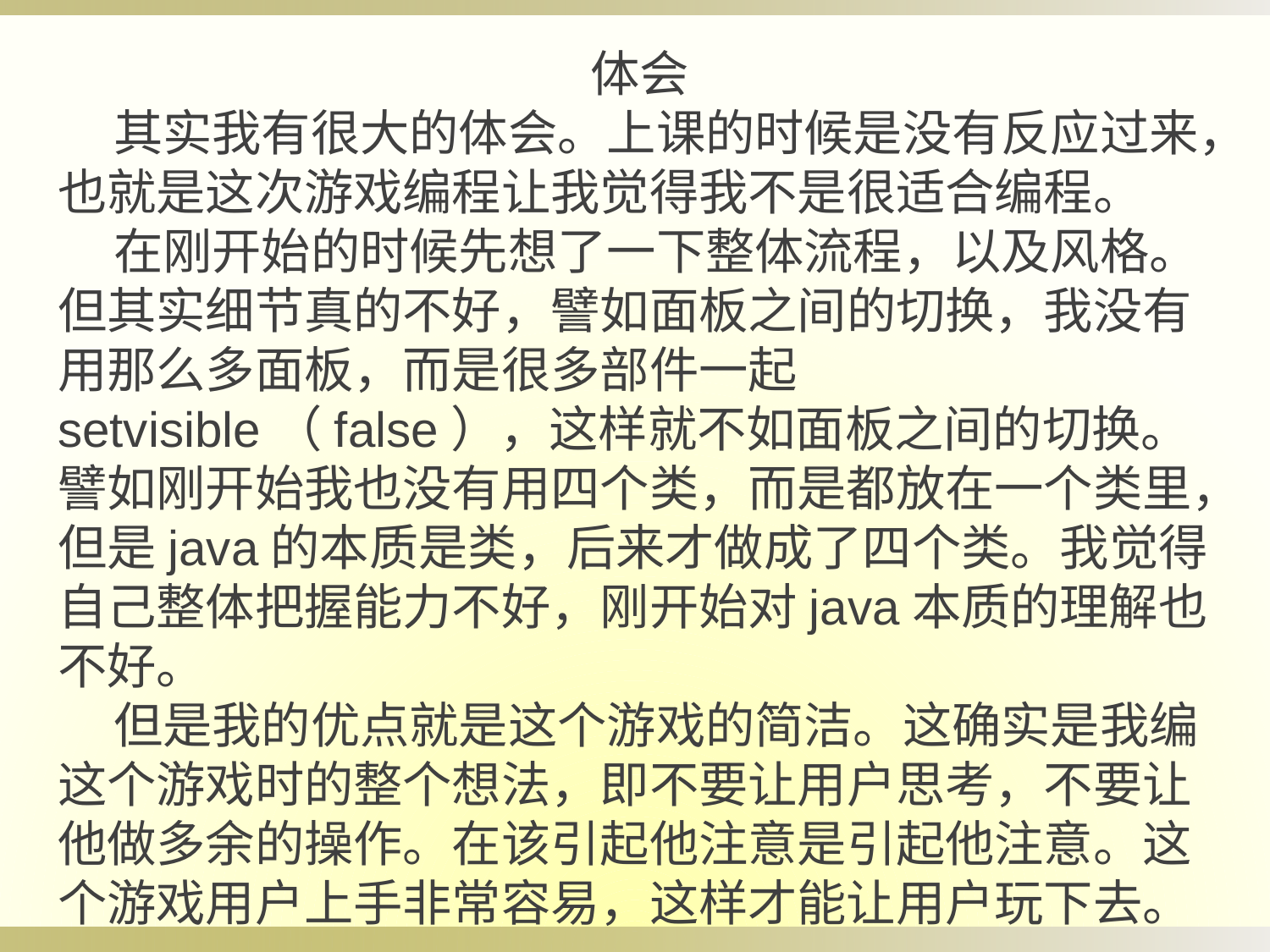

体会
    其实我有很大的体会。上课的时候是没有反应过来，也就是这次游戏编程让我觉得我不是很适合编程。
    在刚开始的时候先想了一下整体流程，以及风格。但其实细节真的不好，譬如面板之间的切换，我没有用那么多面板，而是很多部件一起setvisible（false），这样就不如面板之间的切换。譬如刚开始我也没有用四个类，而是都放在一个类里，但是java的本质是类，后来才做成了四个类。我觉得自己整体把握能力不好，刚开始对java本质的理解也不好。
    但是我的优点就是这个游戏的简洁。这确实是我编这个游戏时的整个想法，即不要让用户思考，不要让他做多余的操作。在该引起他注意是引起他注意。这个游戏用户上手非常容易，这样才能让用户玩下去。